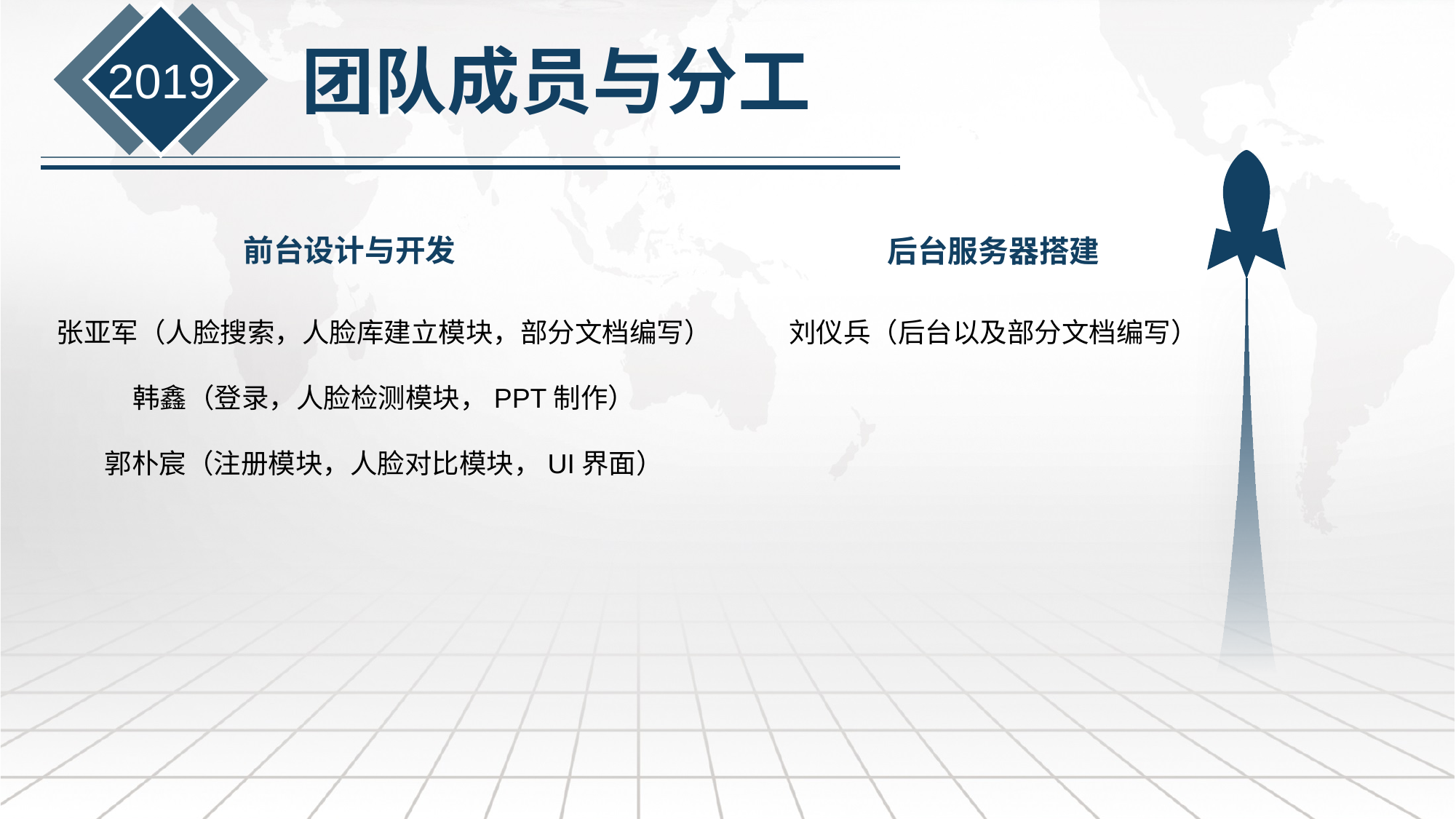

团队成员与分工
2019

前台设计与开发
后台服务器搭建

张亚军（人脸搜索，人脸库建立模块，部分文档编写）

韩鑫（登录，人脸检测模块，PPT制作）

郭朴宸（注册模块，人脸对比模块，UI界面）

刘仪兵（后台以及部分文档编写）